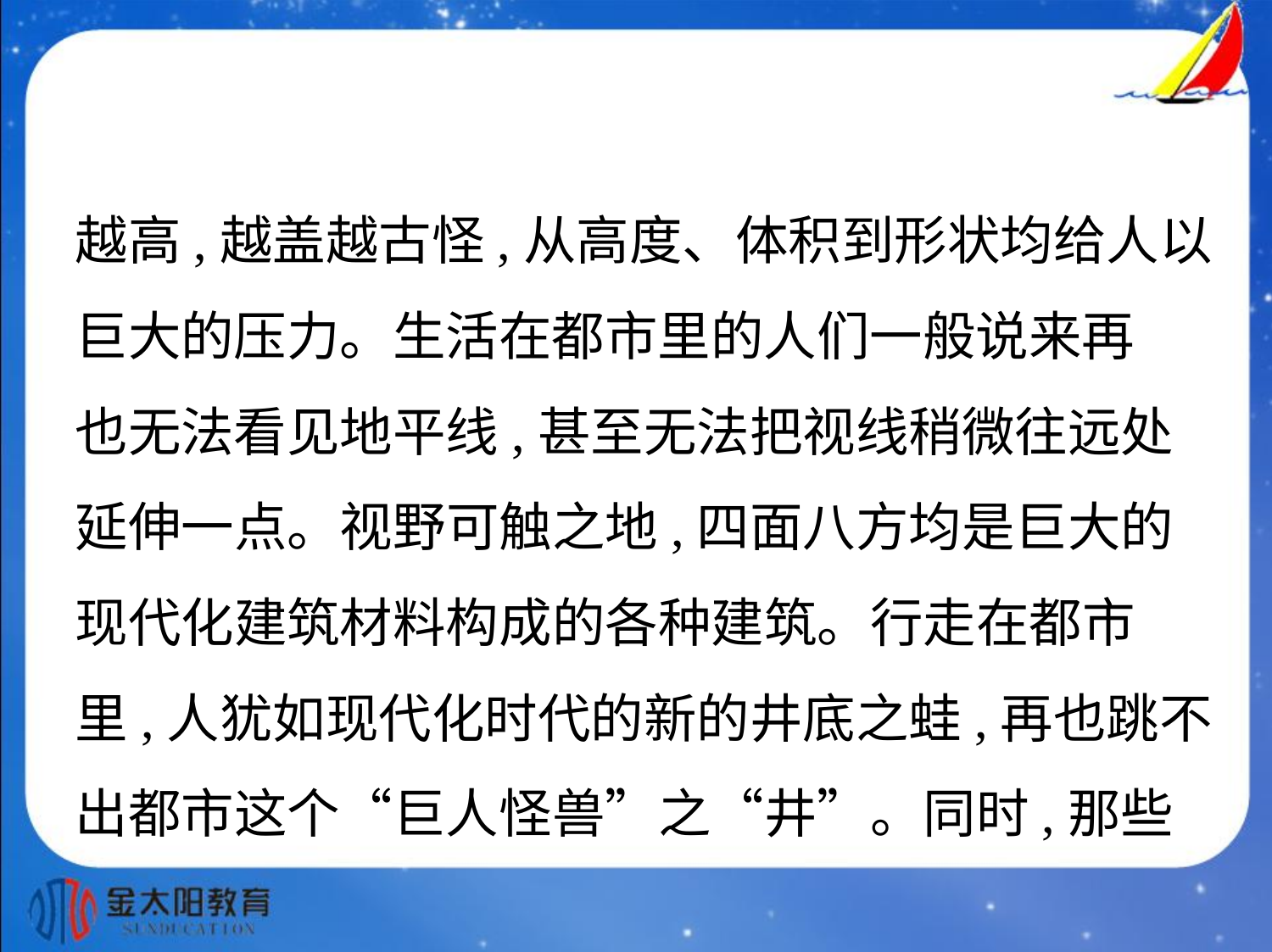

越高,越盖越古怪,从高度、体积到形状均给人以
巨大的压力。生活在都市里的人们一般说来再
也无法看见地平线,甚至无法把视线稍微往远处
延伸一点。视野可触之地,四面八方均是巨大的
现代化建筑材料构成的各种建筑。行走在都市
里,人犹如现代化时代的新的井底之蛙,再也跳不
出都市这个“巨人怪兽”之“井”。同时,那些